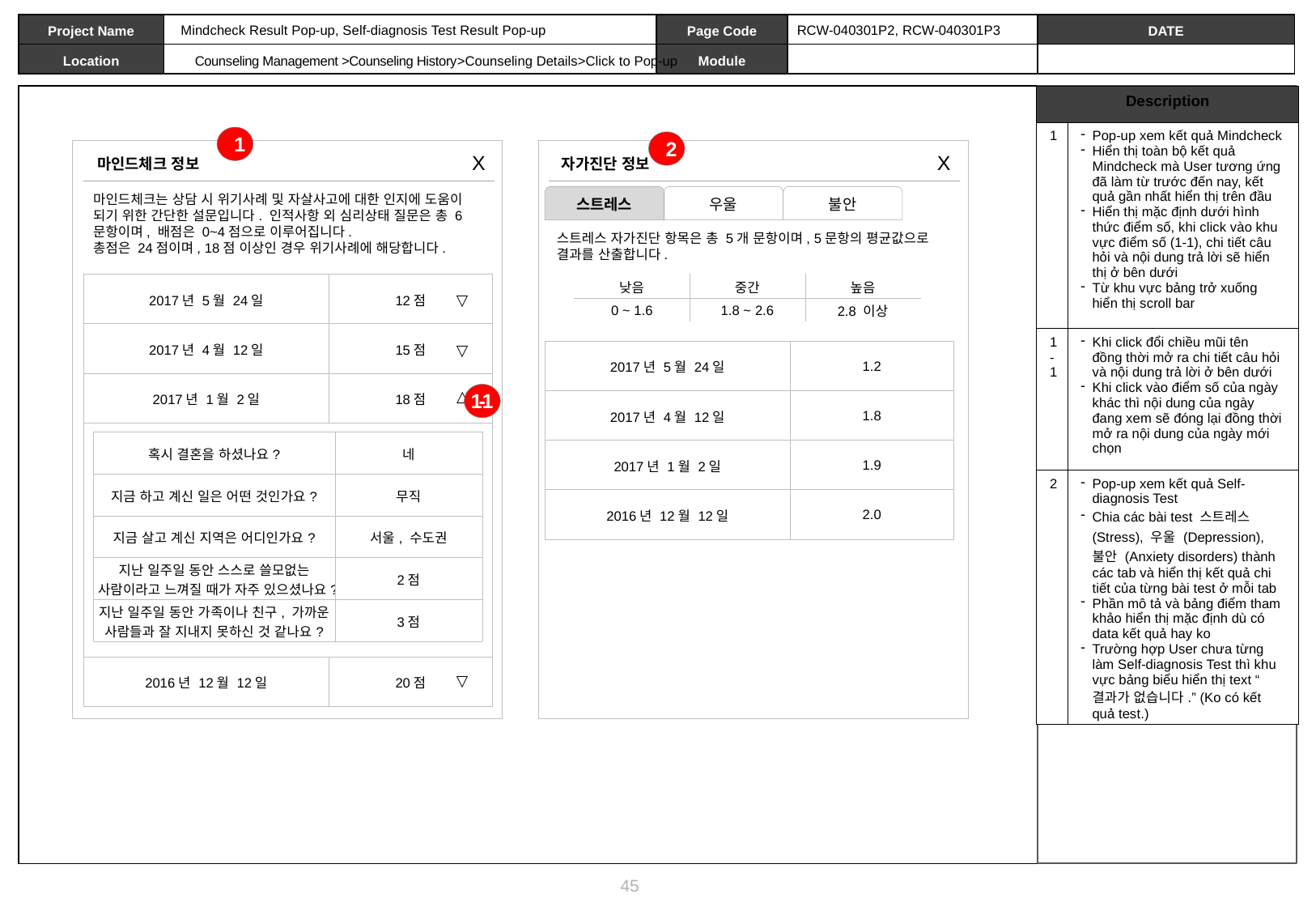

Mindcheck Result Pop-up, Self-diagnosis Test Result Pop-up
RCW-040301P2, RCW-040301P3
Counseling Management >Counseling History>Counseling Details>Click to Pop-up
| Description |  |
| --- | --- |
| 1 | Pop-up xem kết quả Mindcheck Hiển thị toàn bộ kết quả Mindcheck mà User tương ứng đã làm từ trước đến nay, kết quả gần nhất hiển thị trên đầu Hiển thị mặc định dưới hình thức điểm số, khi click vào khu vực điểm số (1-1), chi tiết câu hỏi và nội dung trả lời sẽ hiển thị ở bên dưới Từ khu vực bảng trở xuống hiển thị scroll bar |
| 1-1 | Khi click đổi chiều mũi tên đồng thời mở ra chi tiết câu hỏi và nội dung trả lời ở bên dưới Khi click vào điểm số của ngày khác thì nội dung của ngày đang xem sẽ đóng lại đồng thời mở ra nội dung của ngày mới chọn |
| 2 | Pop-up xem kết quả Self-diagnosis Test Chia các bài test 스트레스 (Stress), 우울 (Depression), 불안 (Anxiety disorders) thành các tab và hiển thị kết quả chi tiết của từng bài test ở mỗi tab Phần mô tả và bảng điểm tham khảo hiển thị mặc định dù có data kết quả hay ko Trường hợp User chưa từng làm Self-diagnosis Test thì khu vực bảng biểu hiển thị text “결과가 없습니다.” (Ko có kết quả test.) |
1
2

X
X
마인드체크 정보
자가진단 정보
마인드체크는 상담 시 위기사례 및 자살사고에 대한 인지에 도움이 되기 위한 간단한 설문입니다. 인적사항 외 심리상태 질문은 총 6문항이며, 배점은 0~4점으로 이루어집니다.
총점은 24점이며, 18점 이상인 경우 위기사례에 해당합니다.
스트레스
우울
불안
스트레스 자가진단 항목은 총 5개 문항이며, 5문항의 평균값으로 결과를 산출합니다.
| 2017년 5월 24일 | 12점 |
| --- | --- |
| 2017년 4월 12일 | 15점 |
| 2017년 1월 2일 | 18점 |
|  |  |
| 2016년 12월 12일 | 20점 |
| 낮음 | 중간 | 높음 |
| --- | --- | --- |
| 0 ~ 1.6 | 1.8 ~ 2.6 | 2.8 이상 |
▽
▽
| 2017년 5월 24일 | 1.2 |
| --- | --- |
| 2017년 4월 12일 | 1.8 |
| 2017년 1월 2일 | 1.9 |
| 2016년 12월 12일 | 2.0 |
▽
1-1
| 혹시 결혼을 하셨나요? | 네 |
| --- | --- |
| 지금 하고 계신 일은 어떤 것인가요? | 무직 |
| 지금 살고 계신 지역은 어디인가요? | 서울, 수도권 |
| 지난 일주일 동안 스스로 쓸모없는 사람이라고 느껴질 때가 자주 있으셨나요? | 2점 |
| 지난 일주일 동안 가족이나 친구, 가까운 사람들과 잘 지내지 못하신 것 같나요? | 3점 |
▽
45